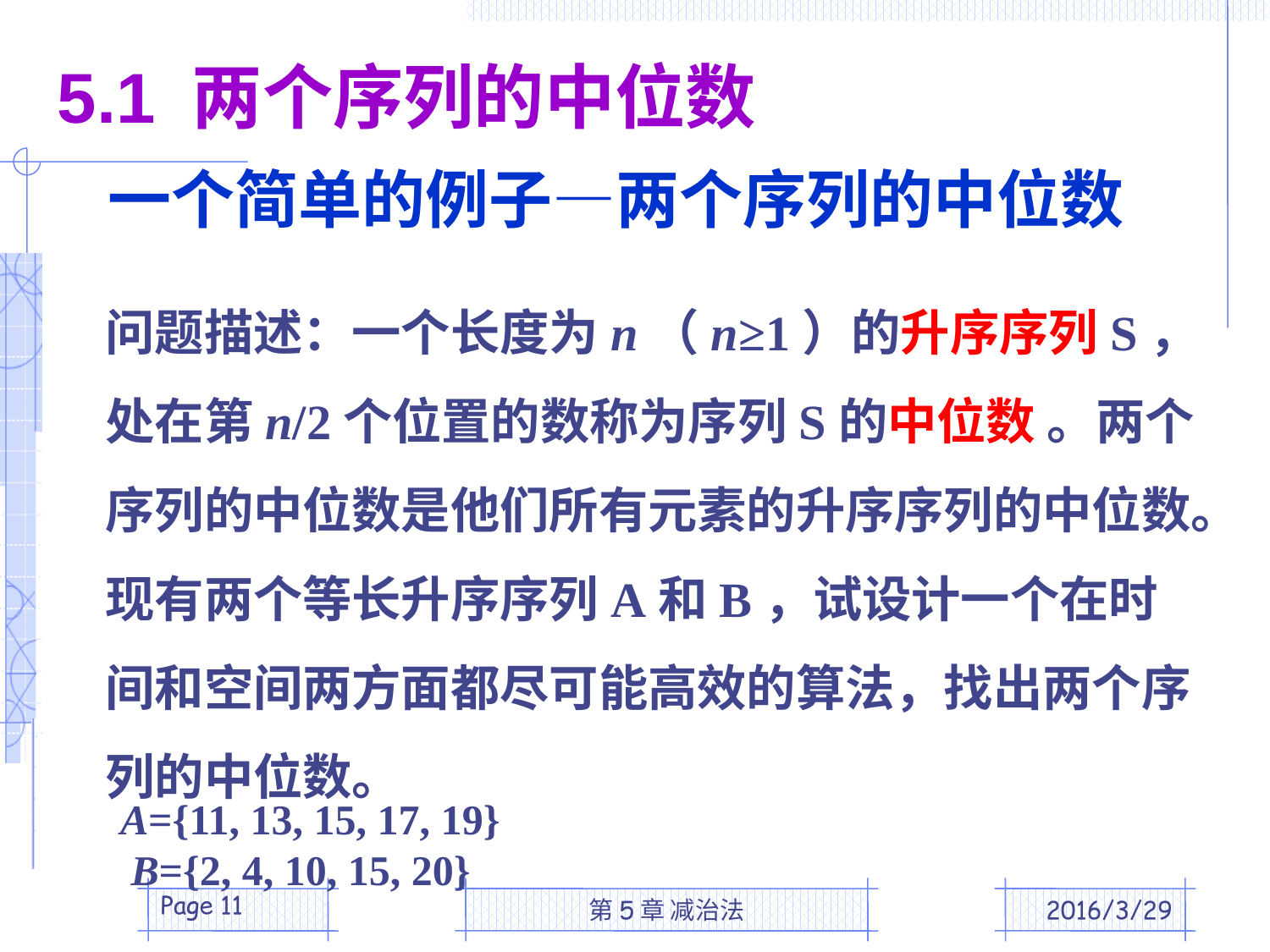

5.1 两个序列的中位数
一个简单的例子—两个序列的中位数
问题描述：一个长度为n（n≥1）的升序序列S，处在第n/2个位置的数称为序列S的中位数 。两个序列的中位数是他们所有元素的升序序列的中位数。现有两个等长升序序列A和B，试设计一个在时间和空间两方面都尽可能高效的算法，找出两个序列的中位数。
A={11, 13, 15, 17, 19}
 B={2, 4, 10, 15, 20}
Page 11
第5章 减治法
2016/3/29